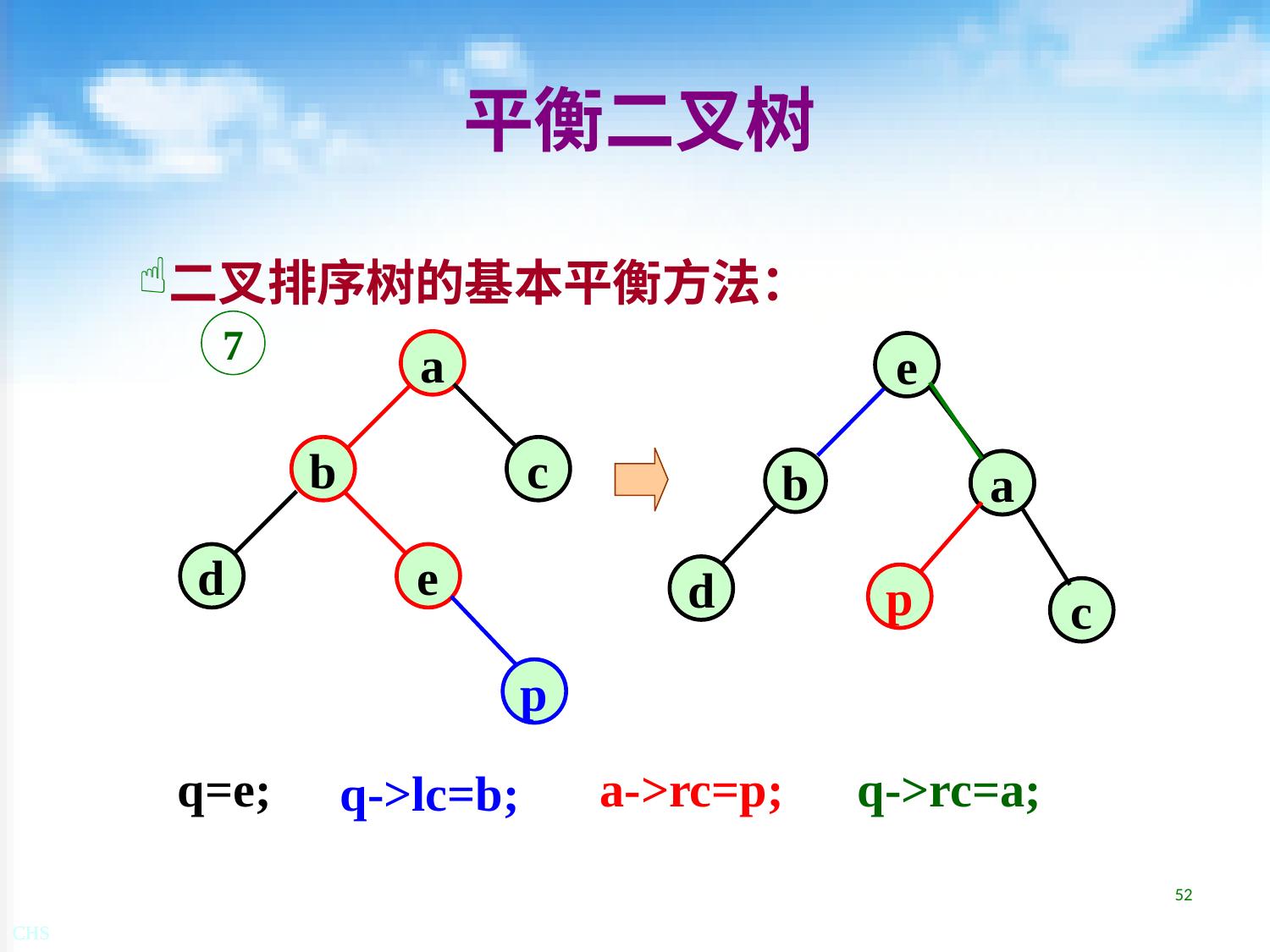

# 平衡二叉树
二叉排序树的基本平衡方法：
7
a

b
c

d
e

p
e

b

d
a

c
p

p
q=e;
a->rc=p;
q->rc=a;
q->lc=b;
52